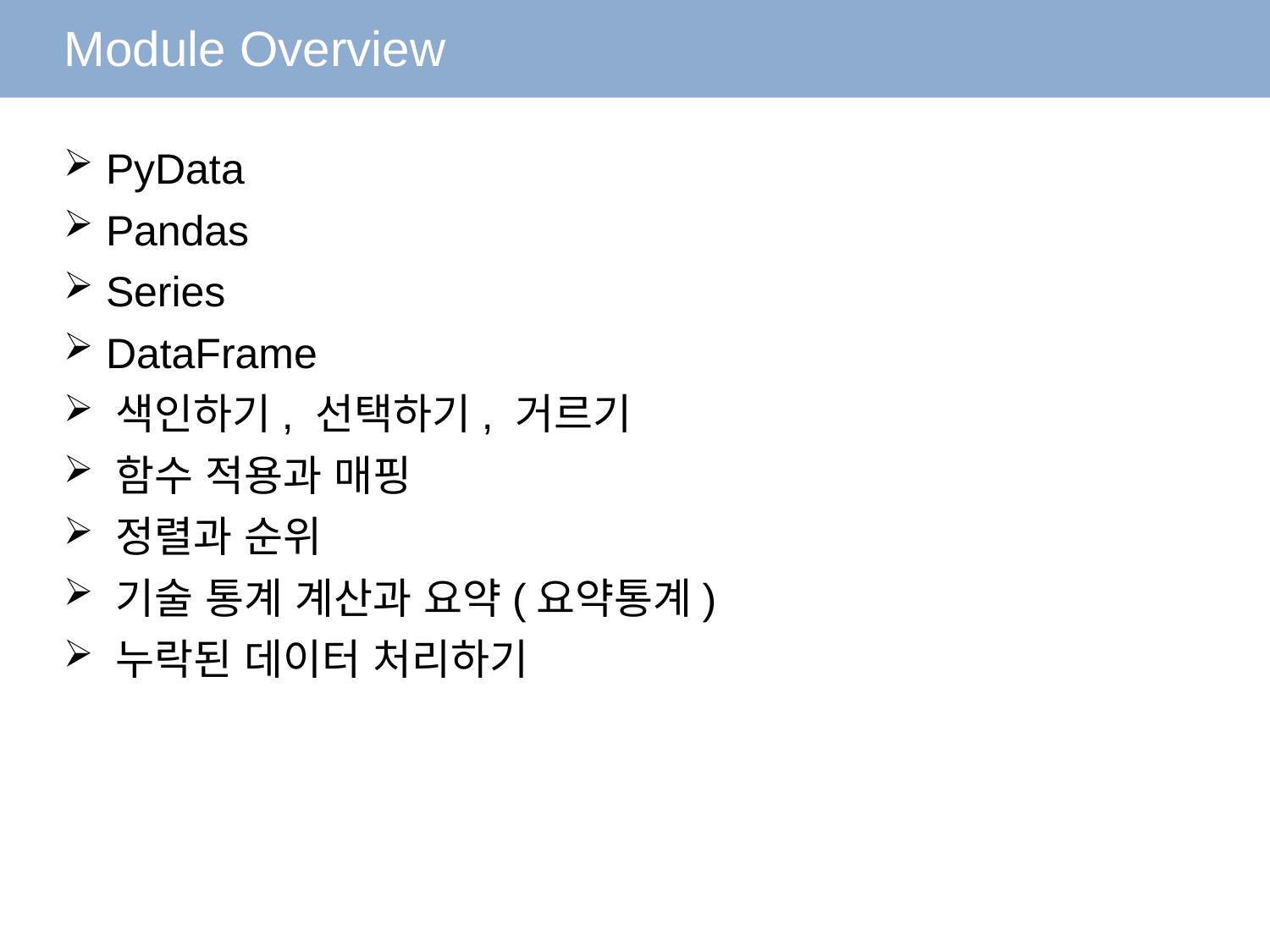

# Module Overview
 PyData
 Pandas
 Series
 DataFrame
 색인하기, 선택하기, 거르기
 함수 적용과 매핑
 정렬과 순위
 기술 통계 계산과 요약(요약통계)
 누락된 데이터 처리하기